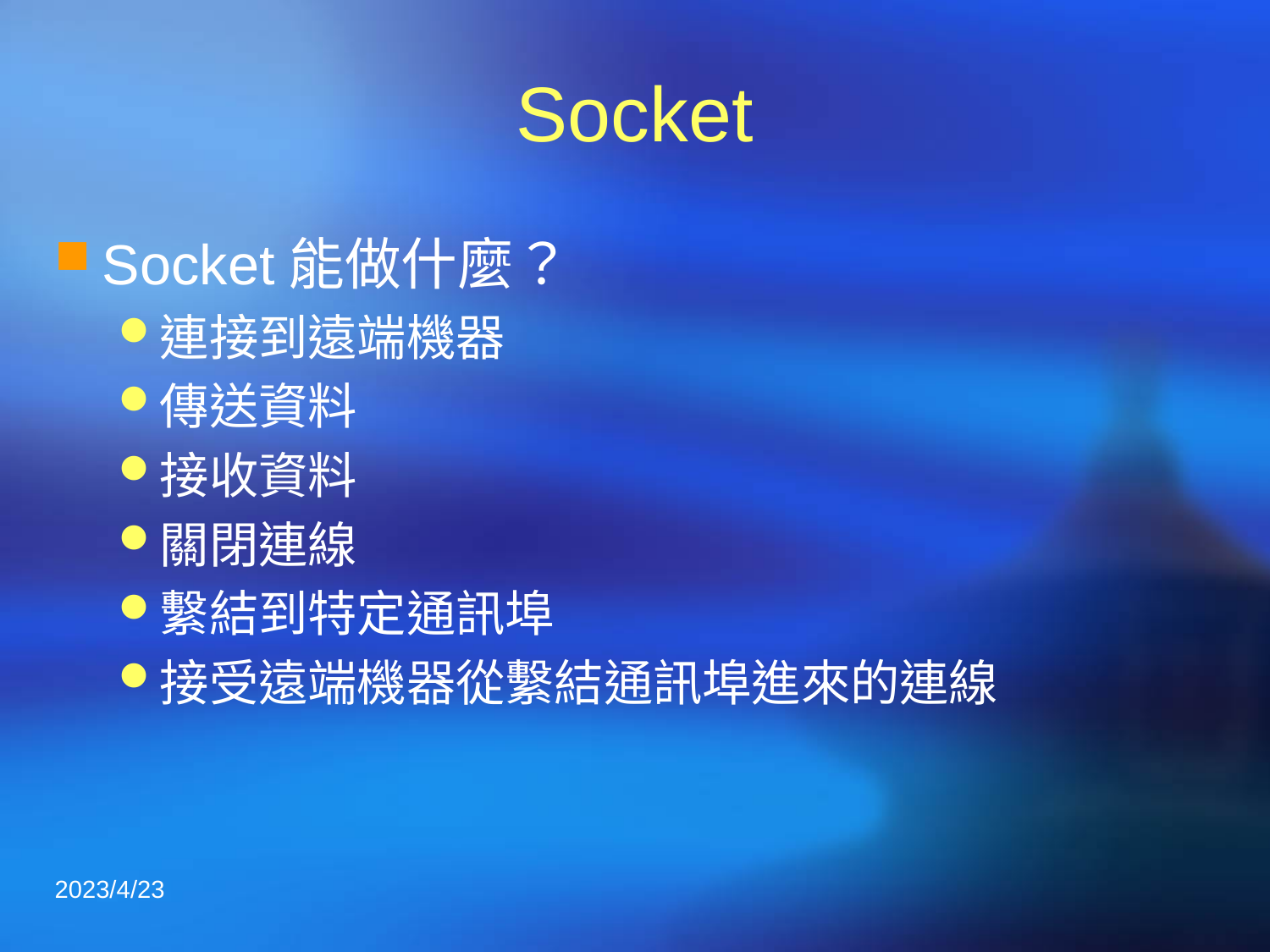

# Socket
Socket能做什麼？
連接到遠端機器
傳送資料
接收資料
關閉連線
繫結到特定通訊埠
接受遠端機器從繫結通訊埠進來的連線
2023/4/23